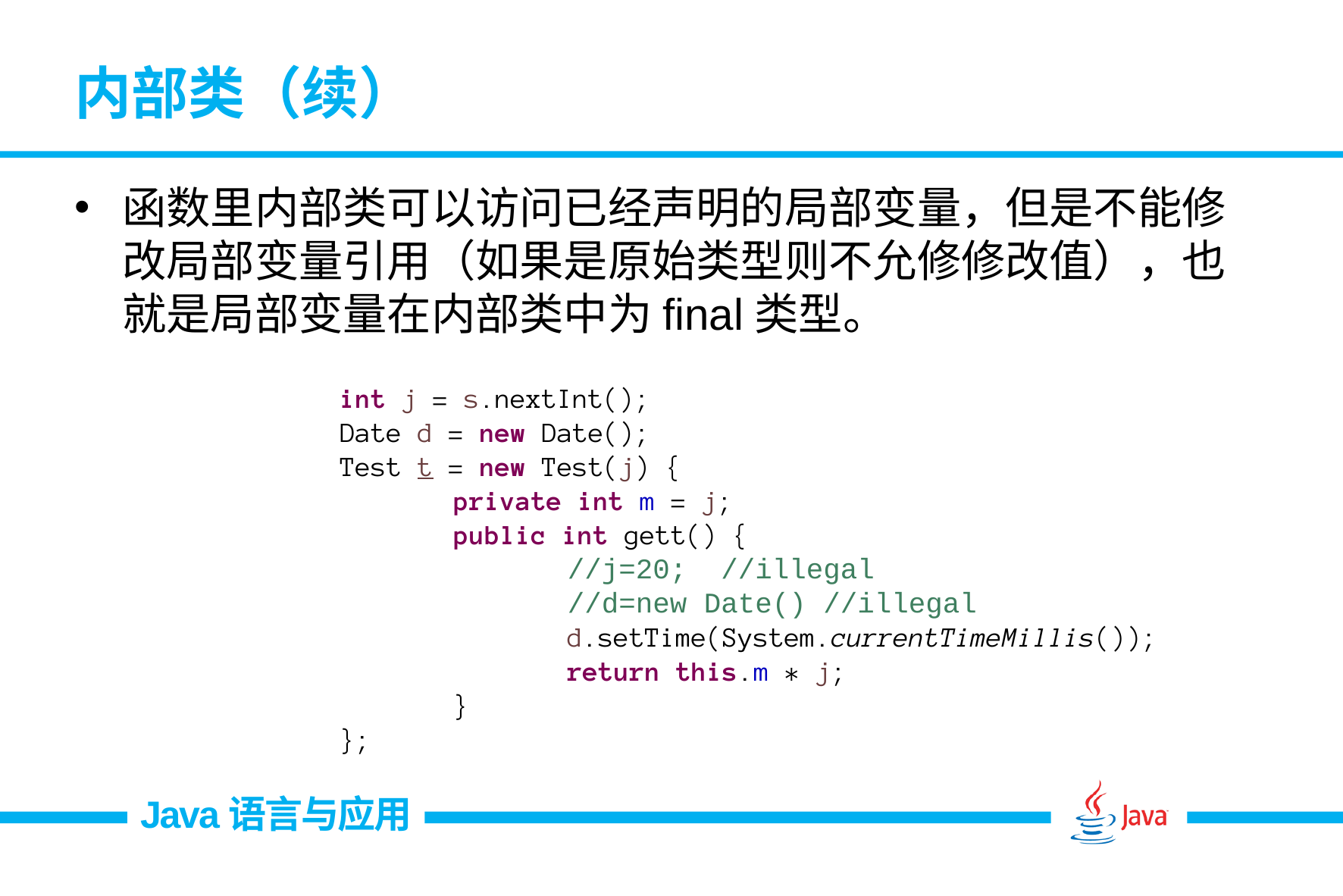

# 内部类（续）
函数里内部类可以访问已经声明的局部变量，但是不能修改局部变量引用（如果是原始类型则不允修修改值），也就是局部变量在内部类中为final类型。

		int j = s.nextInt();		Date d = new Date();		Test t = new Test(j) {			private int m = j;			public int gett() {
				//j=20;  //illegal
				//d=new Date() //illegal				d.setTime(System.currentTimeMillis());				return this.m * j;			}		};
19